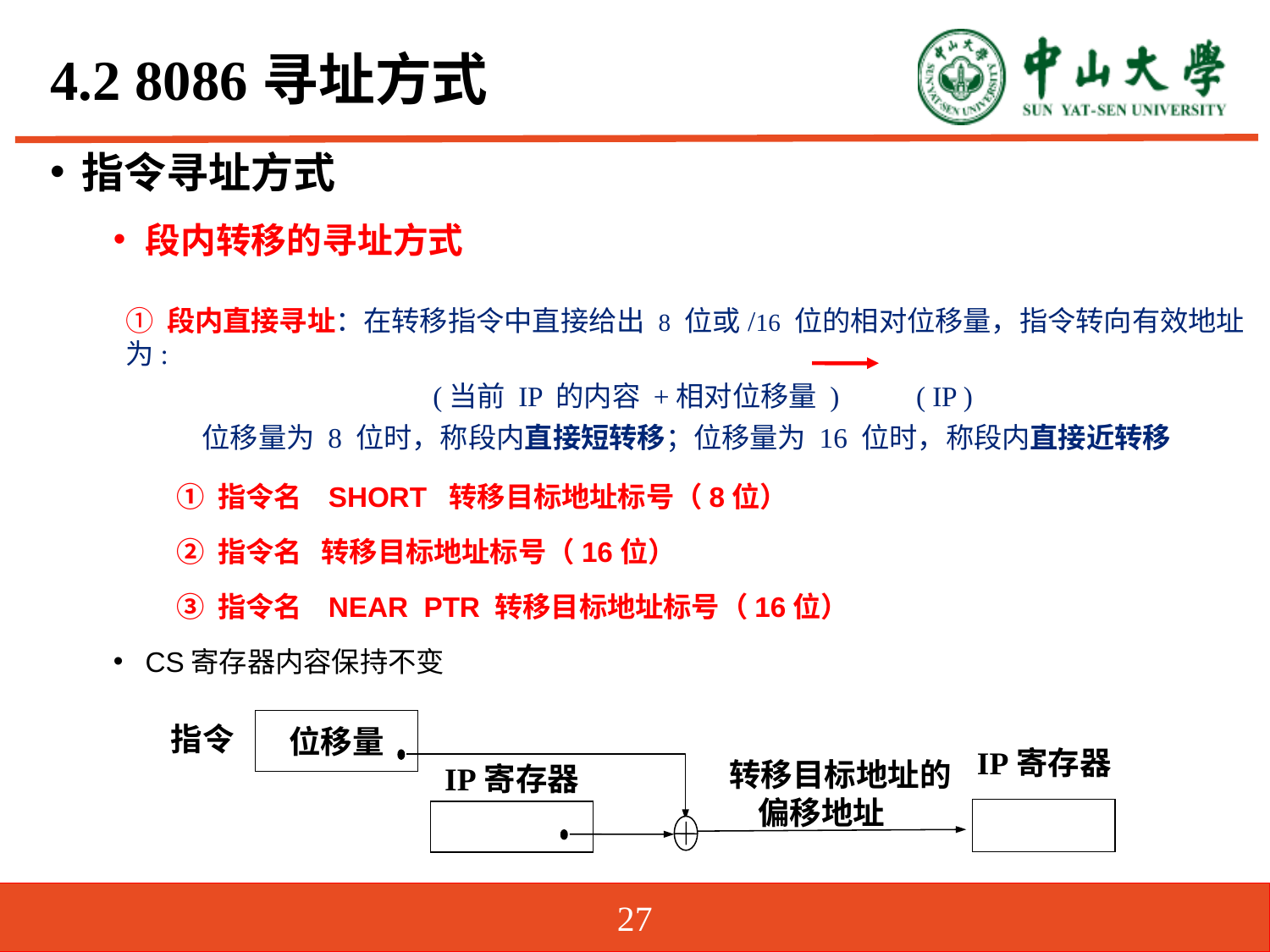

# 4.2 8086寻址方式
指令寻址方式
段内转移的寻址方式

① 指令名   SHORT  转移目标地址标号（8位）
② 指令名   转移目标地址标号（16位）
③ 指令名   NEAR  PTR 转移目标地址标号（16位）
CS寄存器内容保持不变

① 段内直接寻址：在转移指令中直接给出 8 位或/16 位的相对位移量，指令转向有效地址为:
                                            (当前 IP 的内容 +相对位移量 )           ( IP )
           位移量为 8 位时，称段内直接短转移；位移量为 16 位时，称段内直接近转移

指令
位移量
IP寄存器
转移目标地址的偏移地址

IP寄存器

27